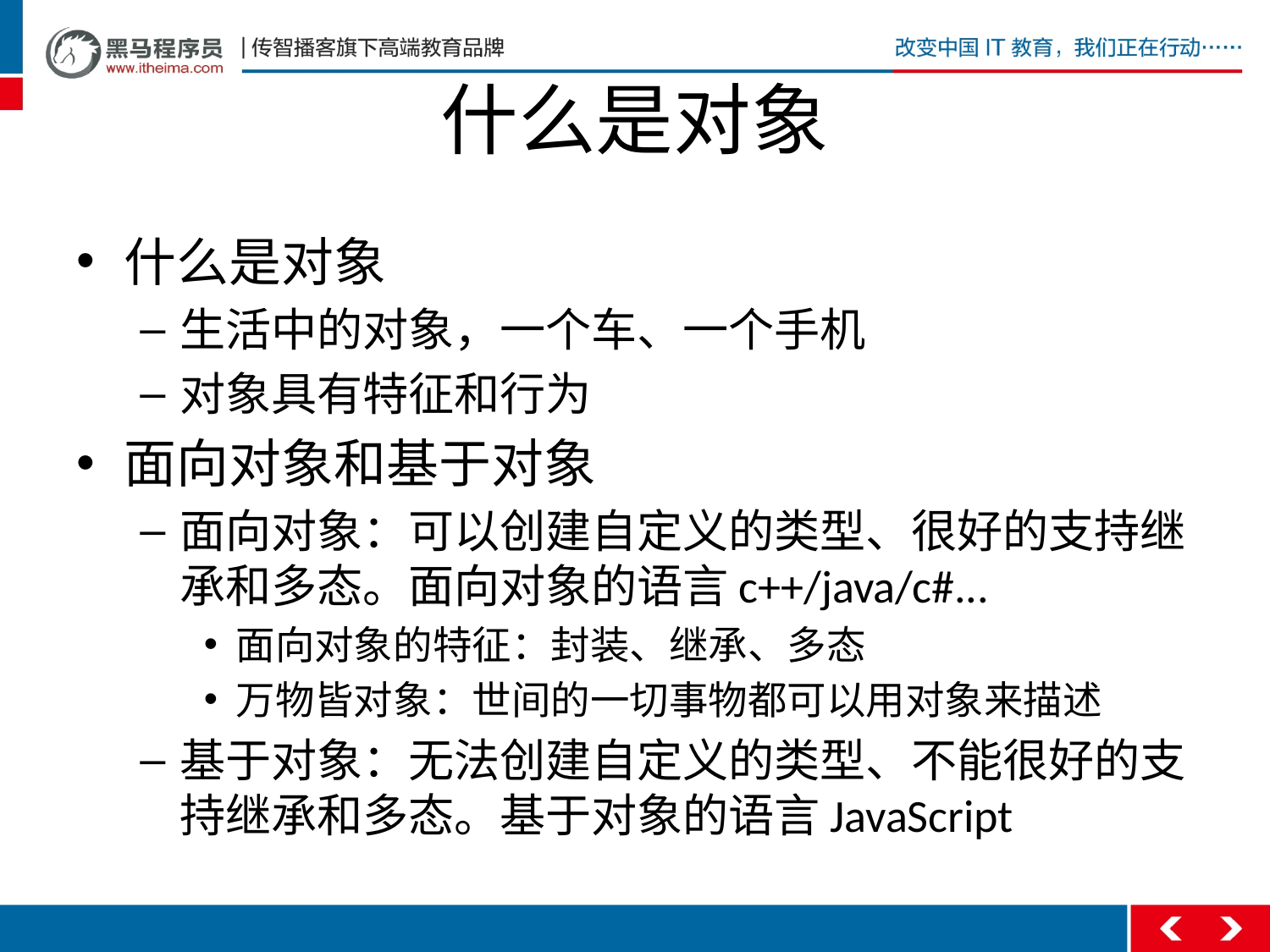

# 什么是对象
什么是对象
生活中的对象，一个车、一个手机
对象具有特征和行为
面向对象和基于对象
面向对象：可以创建自定义的类型、很好的支持继承和多态。面向对象的语言c++/java/c#...
面向对象的特征：封装、继承、多态
万物皆对象：世间的一切事物都可以用对象来描述
基于对象：无法创建自定义的类型、不能很好的支持继承和多态。基于对象的语言JavaScript